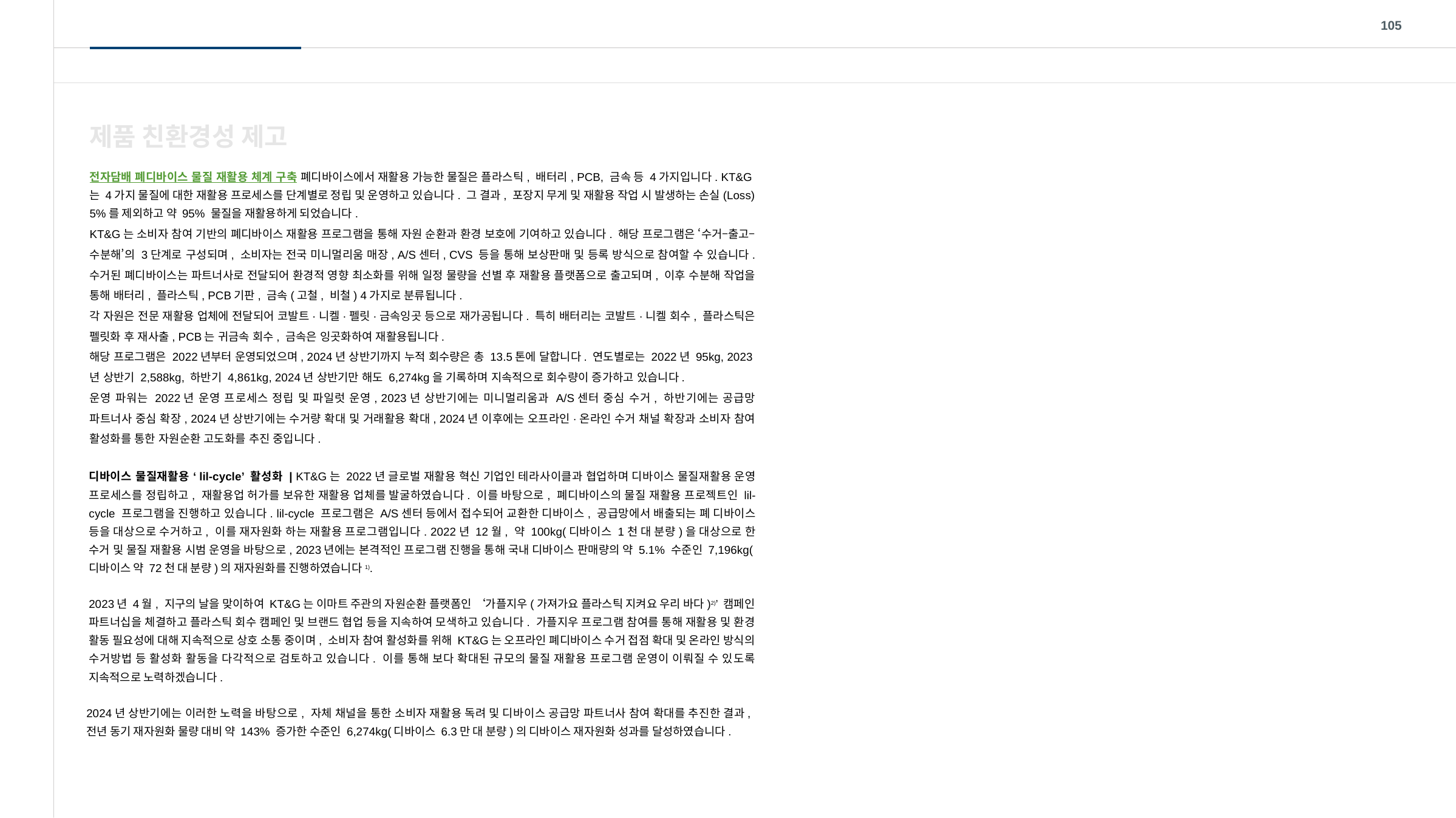

105
제품 친환경성 제고
전자담배 폐디바이스 물질 재활용 체계 구축 폐디바이스에서 재활용 가능한 물질은 플라스틱, 배터리, PCB, 금속 등 4가지입니다. KT&G는 4가지 물질에 대한 재활용 프로세스를 단계별로 정립 및 운영하고 있습니다. 그 결과, 포장지 무게 및 재활용 작업 시 발생하는 손실(Loss) 5%를 제외하고 약 95% 물질을 재활용하게 되었습니다.
KT&G는 소비자 참여 기반의 폐디바이스 재활용 프로그램을 통해 자원 순환과 환경 보호에 기여하고 있습니다. 해당 프로그램은 ‘수거–출고–수분해’의 3단계로 구성되며, 소비자는 전국 미니멀리움 매장, A/S센터, CVS 등을 통해 보상판매 및 등록 방식으로 참여할 수 있습니다. 수거된 폐디바이스는 파트너사로 전달되어 환경적 영향 최소화를 위해 일정 물량을 선별 후 재활용 플랫폼으로 출고되며, 이후 수분해 작업을 통해 배터리, 플라스틱, PCB기판, 금속(고철, 비철) 4가지로 분류됩니다.
각 자원은 전문 재활용 업체에 전달되어 코발트·니켈·펠릿·금속잉곳 등으로 재가공됩니다. 특히 배터리는 코발트·니켈 회수, 플라스틱은 펠릿화 후 재사출, PCB는 귀금속 회수, 금속은 잉곳화하여 재활용됩니다.
해당 프로그램은 2022년부터 운영되었으며, 2024년 상반기까지 누적 회수량은 총 13.5톤에 달합니다. 연도별로는 2022년 95kg, 2023년 상반기 2,588kg, 하반기 4,861kg, 2024년 상반기만 해도 6,274kg을 기록하며 지속적으로 회수량이 증가하고 있습니다.
운영 파워는 2022년 운영 프로세스 정립 및 파일럿 운영, 2023년 상반기에는 미니멀리움과 A/S센터 중심 수거, 하반기에는 공급망 파트너사 중심 확장, 2024년 상반기에는 수거량 확대 및 거래활용 확대, 2024년 이후에는 오프라인·온라인 수거 채널 확장과 소비자 참여 활성화를 통한 자원순환 고도화를 추진 중입니다.

디바이스 물질재활용 ‘lil-cycle’ 활성화 | KT&G는 2022년 글로벌 재활용 혁신 기업인 테라사이클과 협업하며 디바이스 물질재활용 운영 프로세스를 정립하고, 재활용업 허가를 보유한 재활용 업체를 발굴하였습니다. 이를 바탕으로, 폐디바이스의 물질 재활용 프로젝트인 lil-cycle 프로그램을 진행하고 있습니다. lil-cycle 프로그램은 A/S센터 등에서 접수되어 교환한 디바이스, 공급망에서 배출되는 폐 디바이스 등을 대상으로 수거하고, 이를 재자원화 하는 재활용 프로그램입니다. 2022년 12월, 약 100kg(디바이스 1천 대 분량)을 대상으로 한 수거 및 물질 재활용 시범 운영을 바탕으로, 2023년에는 본격적인 프로그램 진행을 통해 국내 디바이스 판매량의 약 5.1% 수준인 7,196kg(디바이스 약 72천 대 분량)의 재자원화를 진행하였습니다1).
2023년 4월, 지구의 날을 맞이하여 KT&G는 이마트 주관의 자원순환 플랫폼인 ‘가플지우(가져가요 플라스틱 지켜요 우리 바다)2)’ 캠페인 파트너십을 체결하고 플라스틱 회수 캠페인 및 브랜드 협업 등을 지속하여 모색하고 있습니다. 가플지우 프로그램 참여를 통해 재활용 및 환경 활동 필요성에 대해 지속적으로 상호 소통 중이며, 소비자 참여 활성화를 위해 KT&G는 오프라인 폐디바이스 수거 접점 확대 및 온라인 방식의 수거방법 등 활성화 활동을 다각적으로 검토하고 있습니다. 이를 통해 보다 확대된 규모의 물질 재활용 프로그램 운영이 이뤄질 수 있도록 지속적으로 노력하겠습니다.
2024년 상반기에는 이러한 노력을 바탕으로, 자체 채널을 통한 소비자 재활용 독려 및 디바이스 공급망 파트너사 참여 확대를 추진한 결과, 전년 동기 재자원화 물량 대비 약 143% 증가한 수준인 6,274kg(디바이스 6.3만 대 분량)의 디바이스 재자원화 성과를 달성하였습니다.